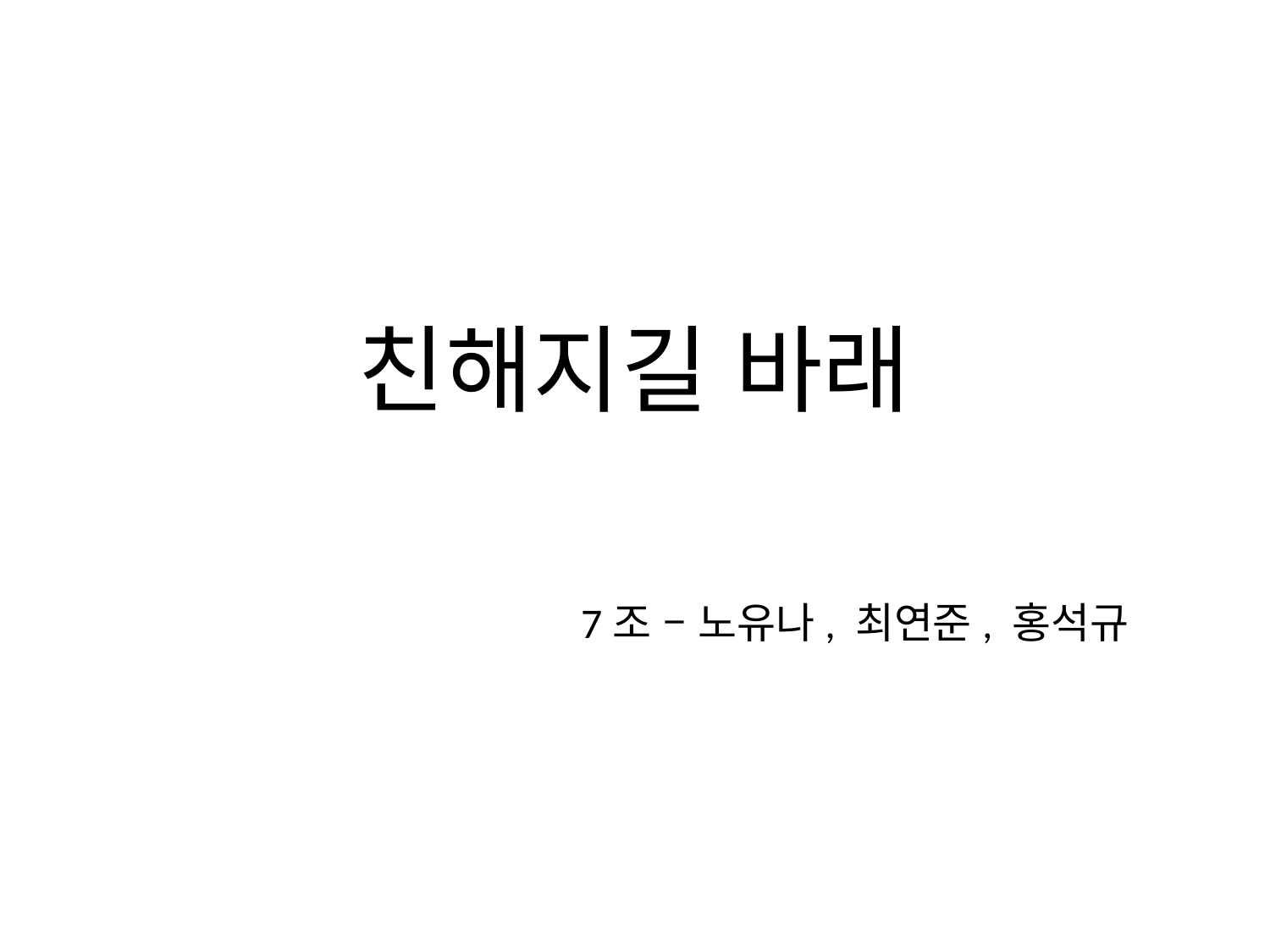

친해지길 바래
7조 – 노유나, 최연준, 홍석규